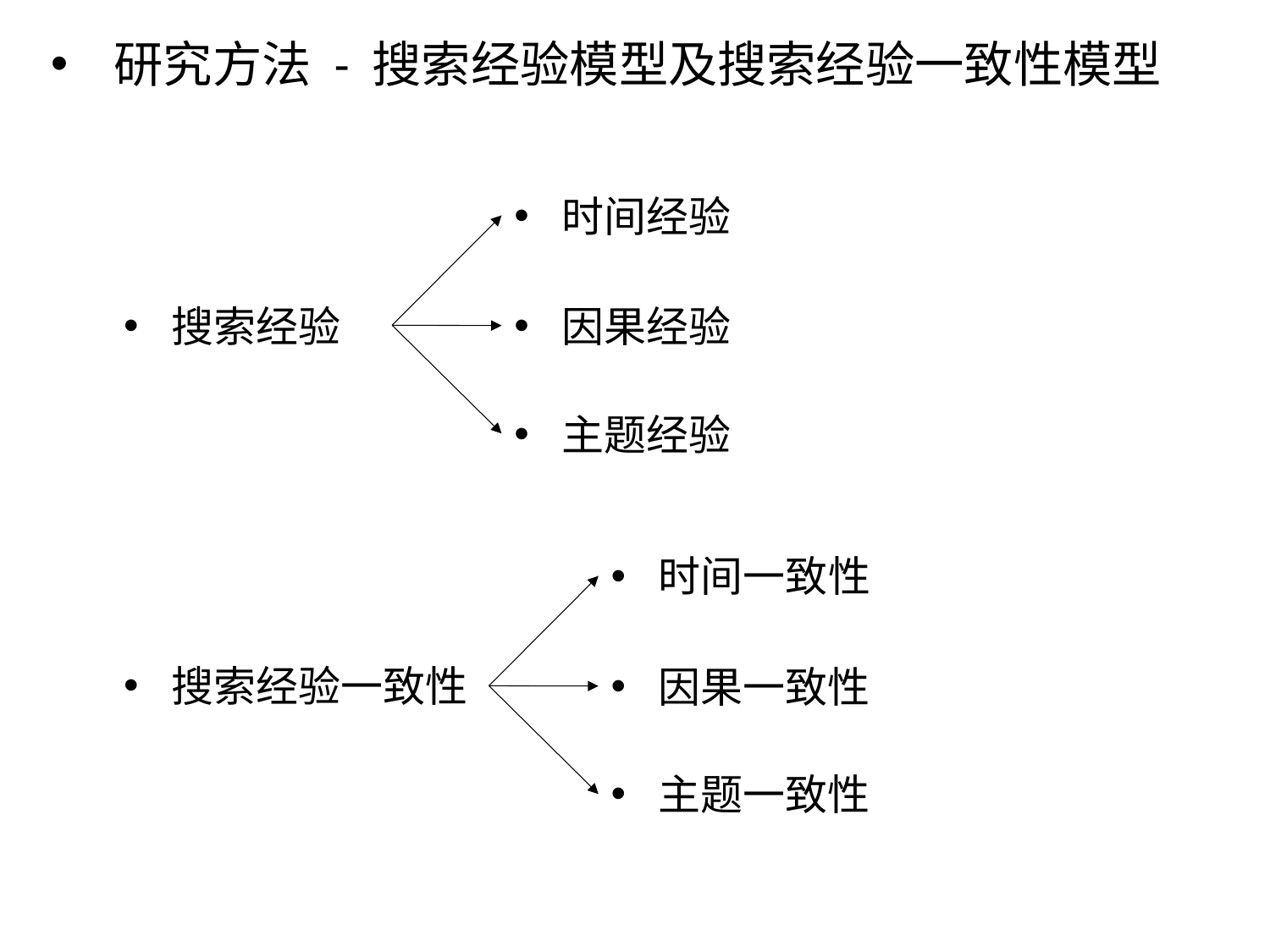

研究方法 - 搜索经验模型及搜索经验一致性模型
时间经验
搜索经验
因果经验
主题经验
时间一致性
搜索经验一致性
因果一致性
主题一致性